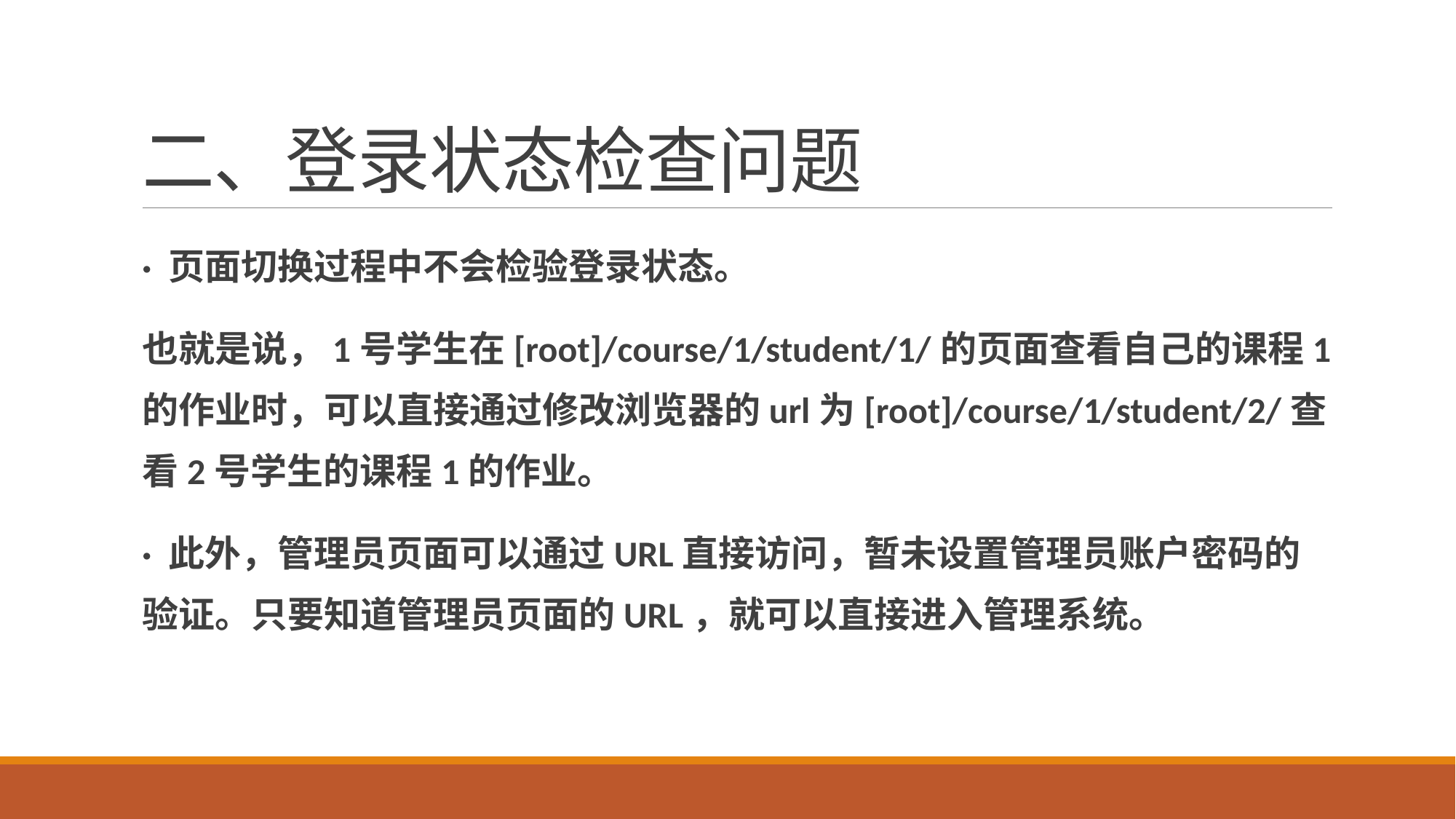

# 二、登录状态检查问题
· 页面切换过程中不会检验登录状态。
也就是说，1号学生在[root]/course/1/student/1/的页面查看自己的课程1的作业时，可以直接通过修改浏览器的url为[root]/course/1/student/2/查看2号学生的课程1的作业。
· 此外，管理员页面可以通过URL直接访问，暂未设置管理员账户密码的验证。只要知道管理员页面的URL，就可以直接进入管理系统。